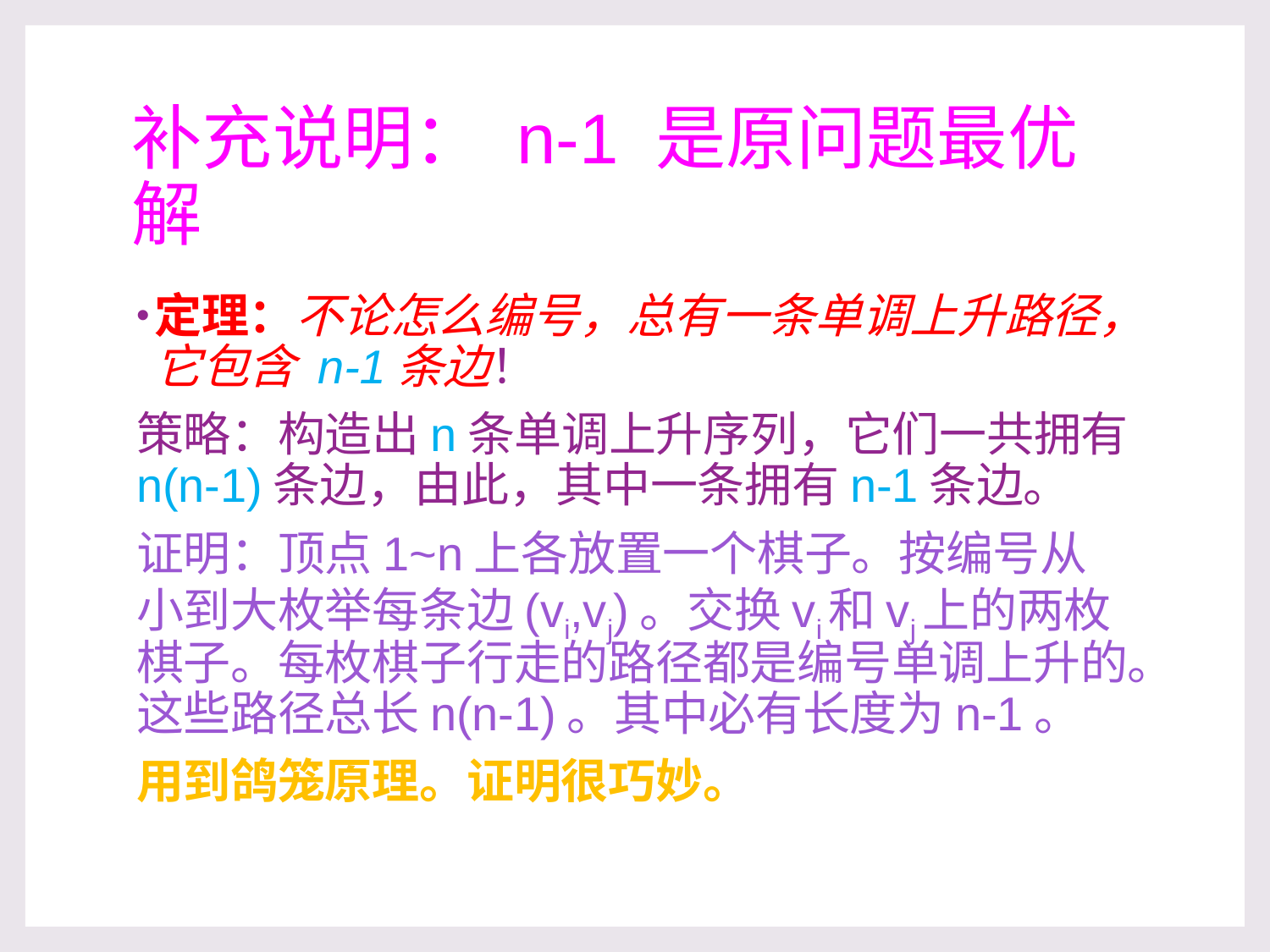

# 补充说明： n-1 是原问题最优解
定理：不论怎么编号，总有一条单调上升路径，它包含 n-1条边！
策略：构造出n条单调上升序列，它们一共拥有n(n-1)条边，由此，其中一条拥有n-1条边。
证明：顶点1~n上各放置一个棋子。按编号从小到大枚举每条边(vi,vj)。交换vi和vj上的两枚棋子。每枚棋子行走的路径都是编号单调上升的。这些路径总长n(n-1)。其中必有长度为n-1。
用到鸽笼原理。证明很巧妙。